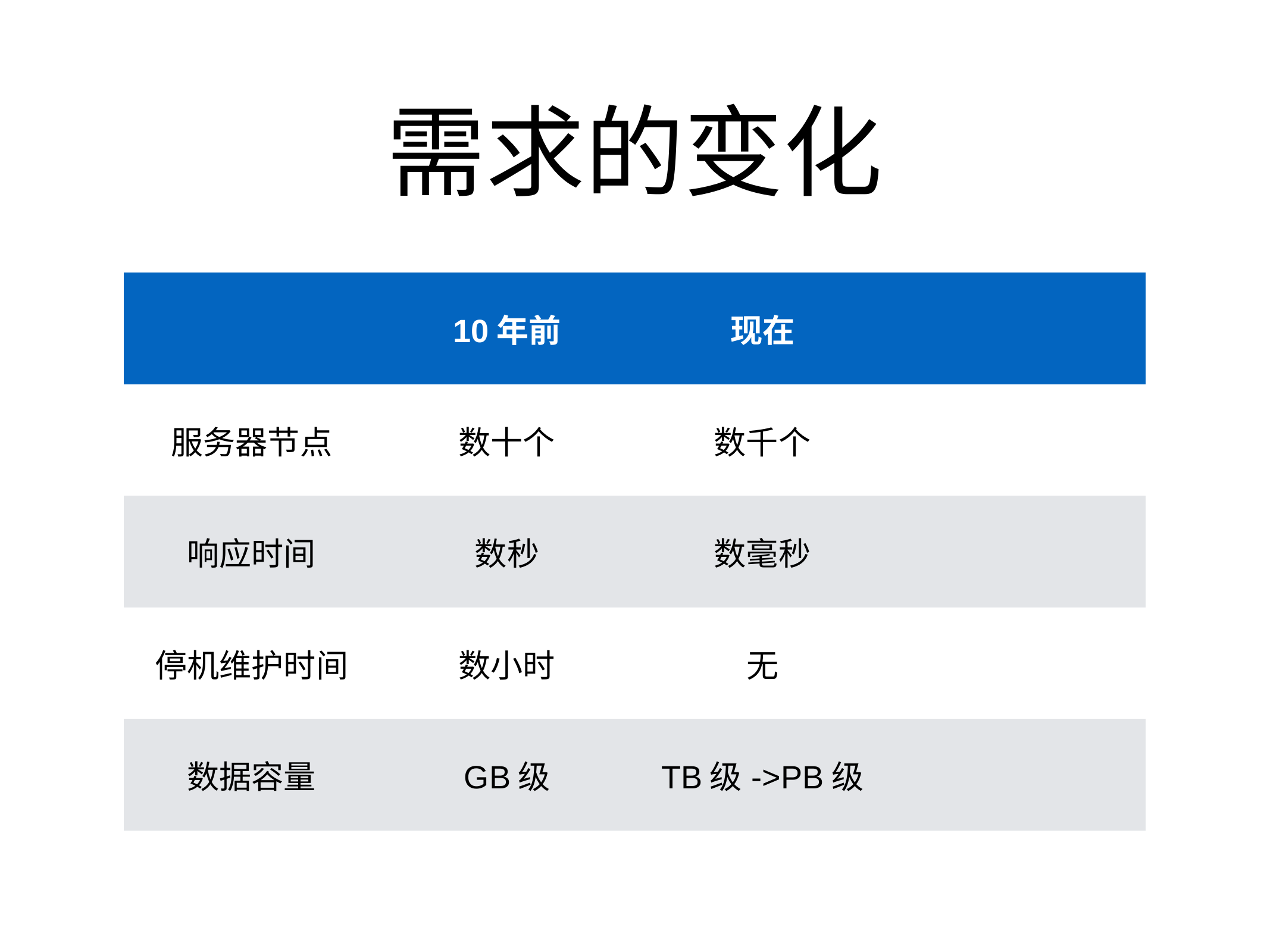

# 需求的变化
|  | 10年前 | 现在 |  |
| --- | --- | --- | --- |
| 服务器节点 | 数十个 | 数千个 |  |
| 响应时间 | 数秒 | 数毫秒 |  |
| 停机维护时间 | 数小时 | 无 |  |
| 数据容量 | GB级 | TB级->PB级 |  |